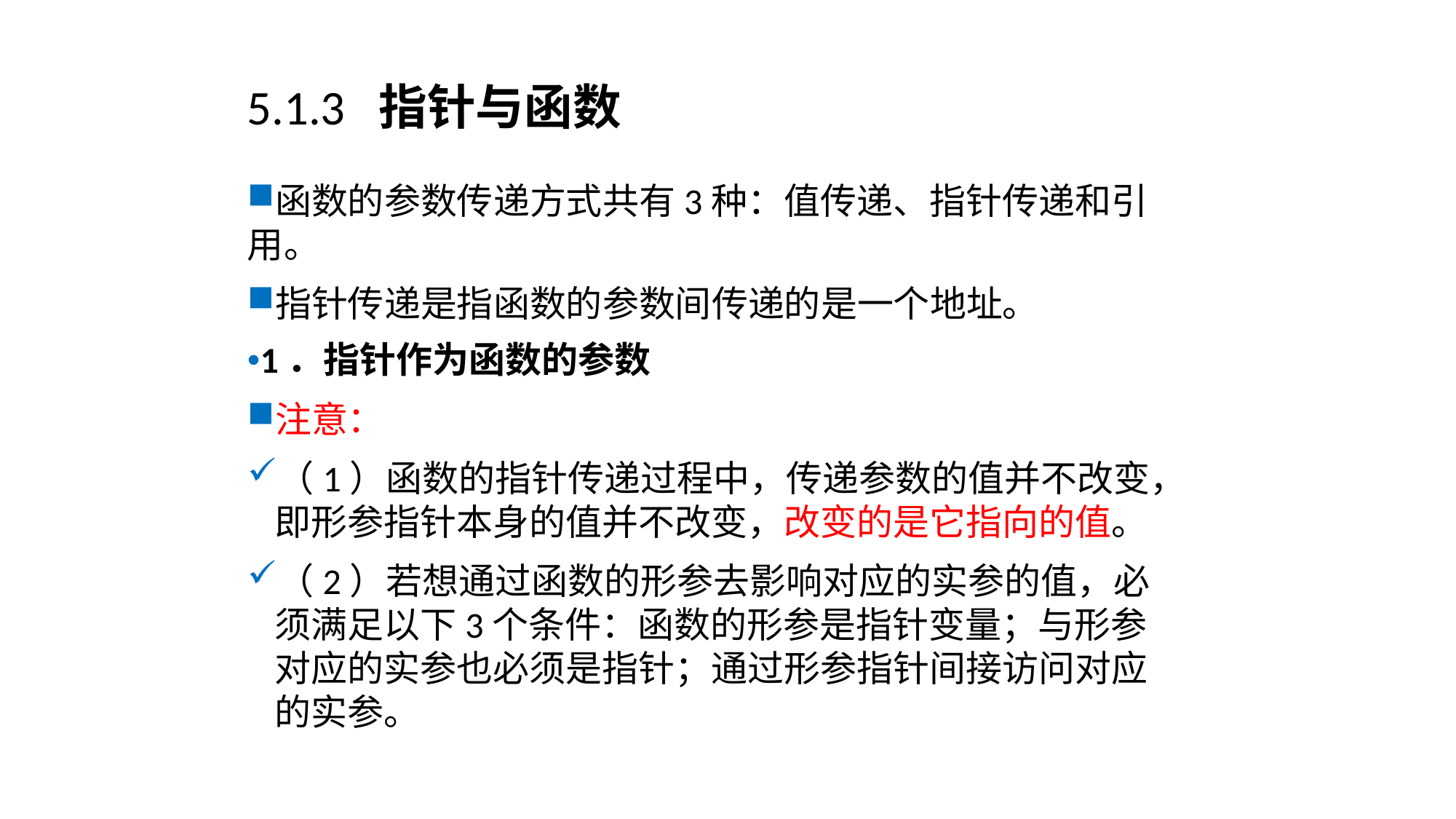

# 5.1.3  指针与函数
函数的参数传递方式共有3种：值传递、指针传递和引用。
指针传递是指函数的参数间传递的是一个地址。
1．指针作为函数的参数
注意：
（1）函数的指针传递过程中，传递参数的值并不改变，即形参指针本身的值并不改变，改变的是它指向的值。
（2）若想通过函数的形参去影响对应的实参的值，必须满足以下3个条件：函数的形参是指针变量；与形参对应的实参也必须是指针；通过形参指针间接访问对应的实参。